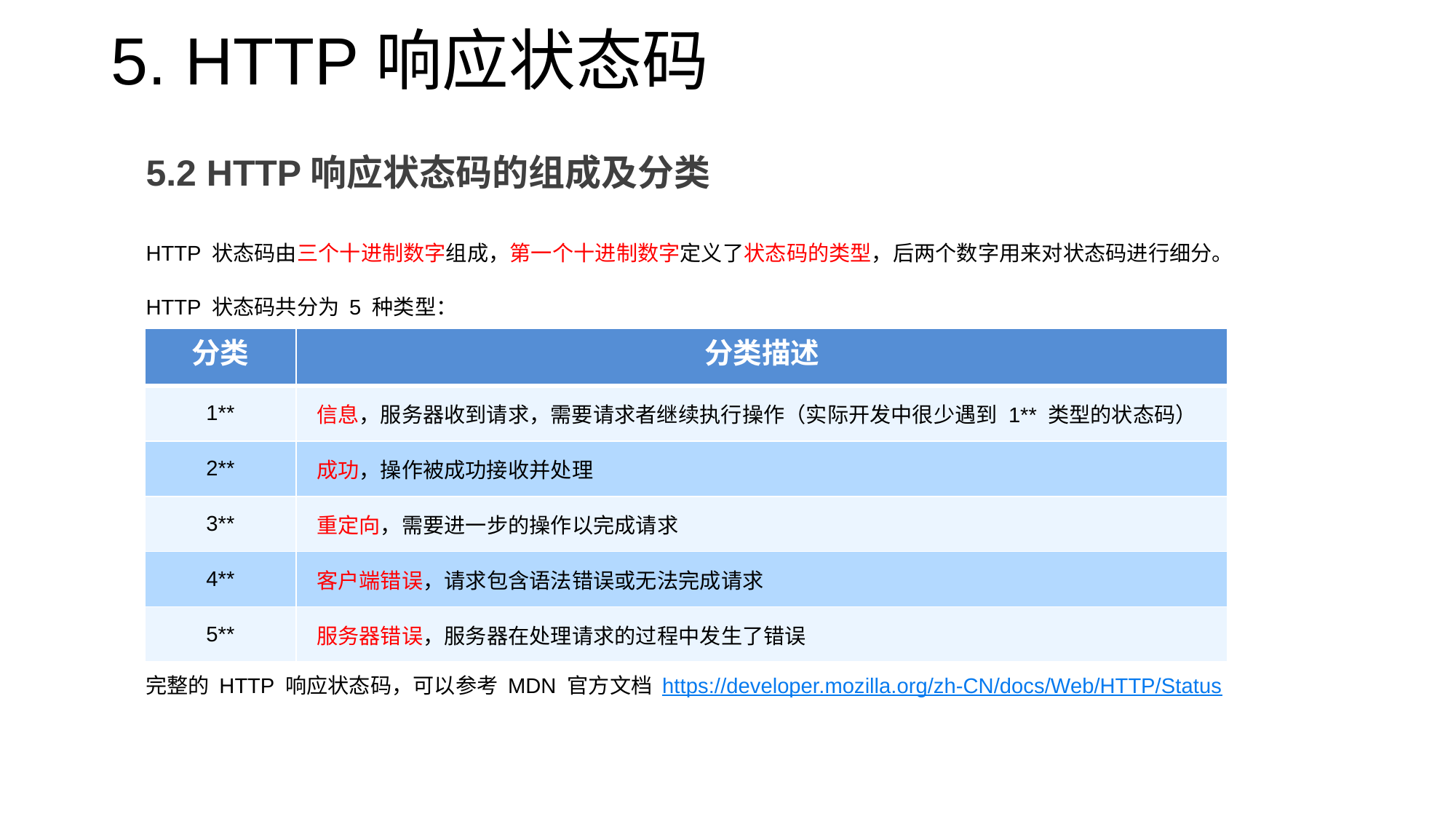

# 5. HTTP响应状态码
5.2 HTTP响应状态码的组成及分类
HTTP 状态码由三个十进制数字组成，第一个十进制数字定义了状态码的类型，后两个数字用来对状态码进行细分。
HTTP 状态码共分为 5 种类型：
| 分类 | 分类描述 |
| --- | --- |
| 1\*\* | 信息，服务器收到请求，需要请求者继续执行操作（实际开发中很少遇到 1\*\* 类型的状态码） |
| 2\*\* | 成功，操作被成功接收并处理 |
| 3\*\* | 重定向，需要进一步的操作以完成请求 |
| 4\*\* | 客户端错误，请求包含语法错误或无法完成请求 |
| 5\*\* | 服务器错误，服务器在处理请求的过程中发生了错误 |
完整的 HTTP 响应状态码，可以参考 MDN 官方文档 https://developer.mozilla.org/zh-CN/docs/Web/HTTP/Status